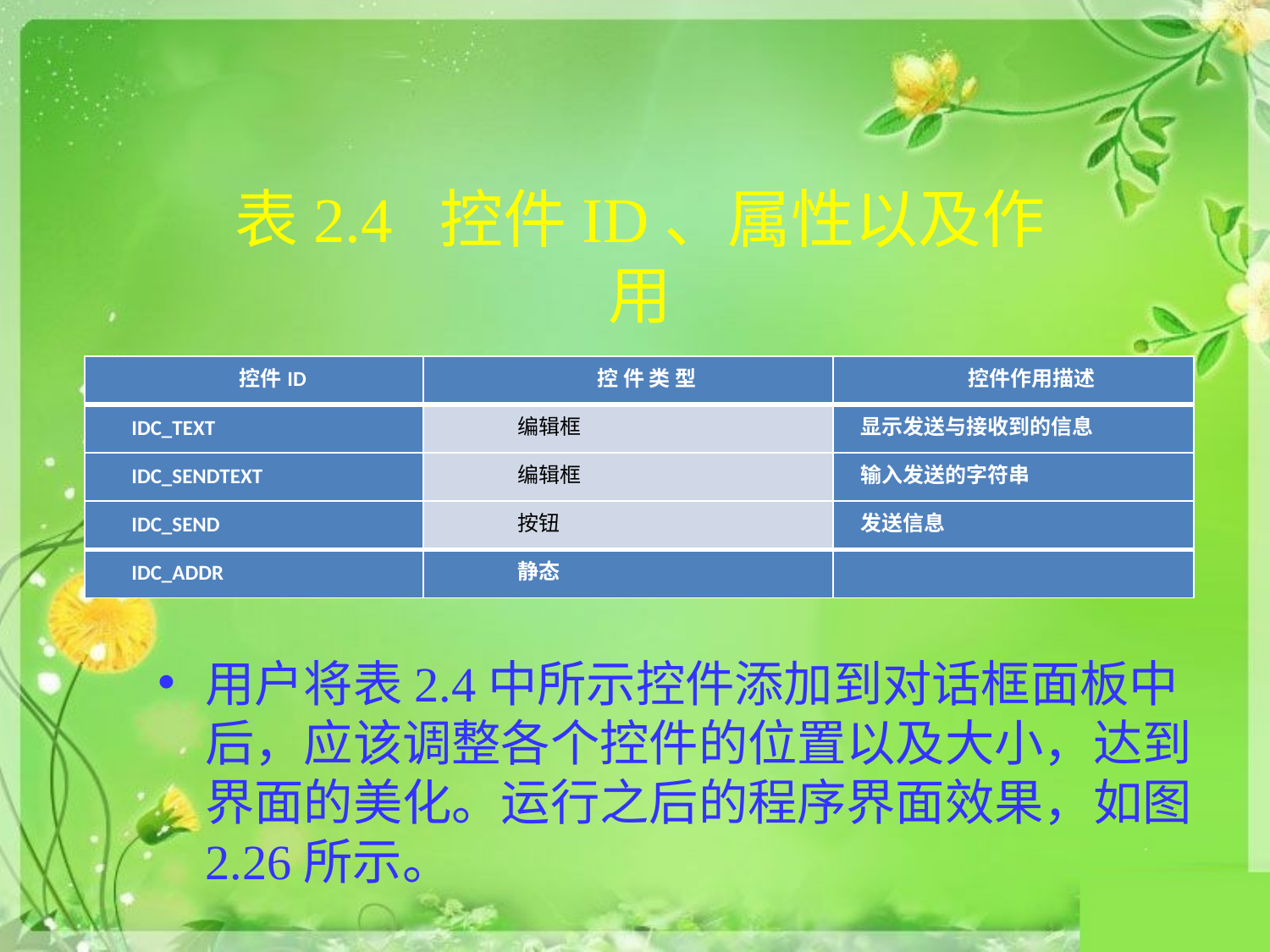

# 表2.4  控件ID、属性以及作用
| 控件ID | 控 件 类 型 | 控件作用描述 |
| --- | --- | --- |
| IDC\_TEXT | 编辑框 | 显示发送与接收到的信息 |
| IDC\_SENDTEXT | 编辑框 | 输入发送的字符串 |
| IDC\_SEND | 按钮 | 发送信息 |
| IDC\_ADDR | 静态 |  |
用户将表2.4中所示控件添加到对话框面板中后，应该调整各个控件的位置以及大小，达到界面的美化。运行之后的程序界面效果，如图2.26所示。